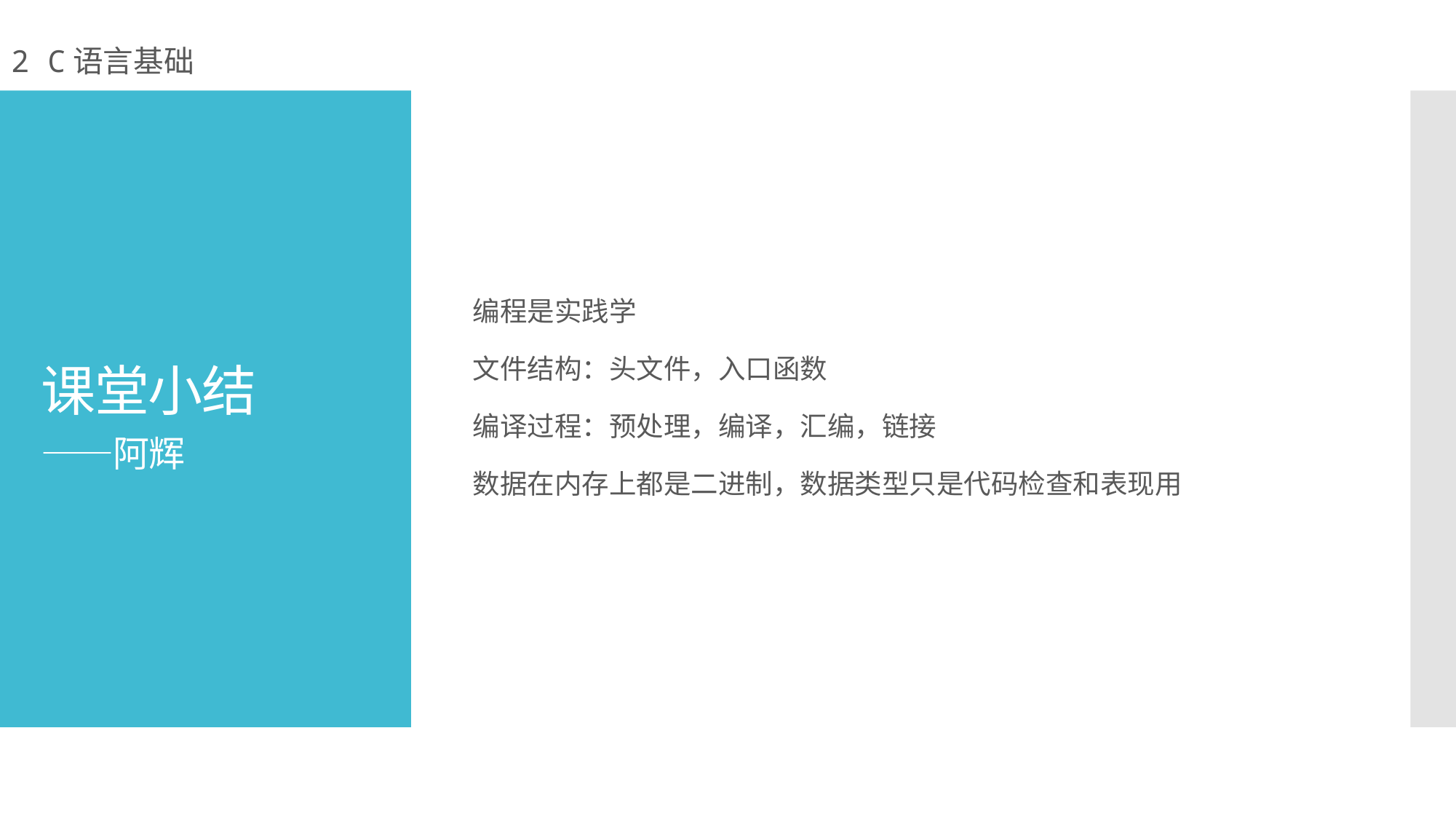

2 C语言基础
编程是实践学
文件结构：头文件，入口函数
编译过程：预处理，编译，汇编，链接
数据在内存上都是二进制，数据类型只是代码检查和表现用
# 课堂小结 ——阿辉